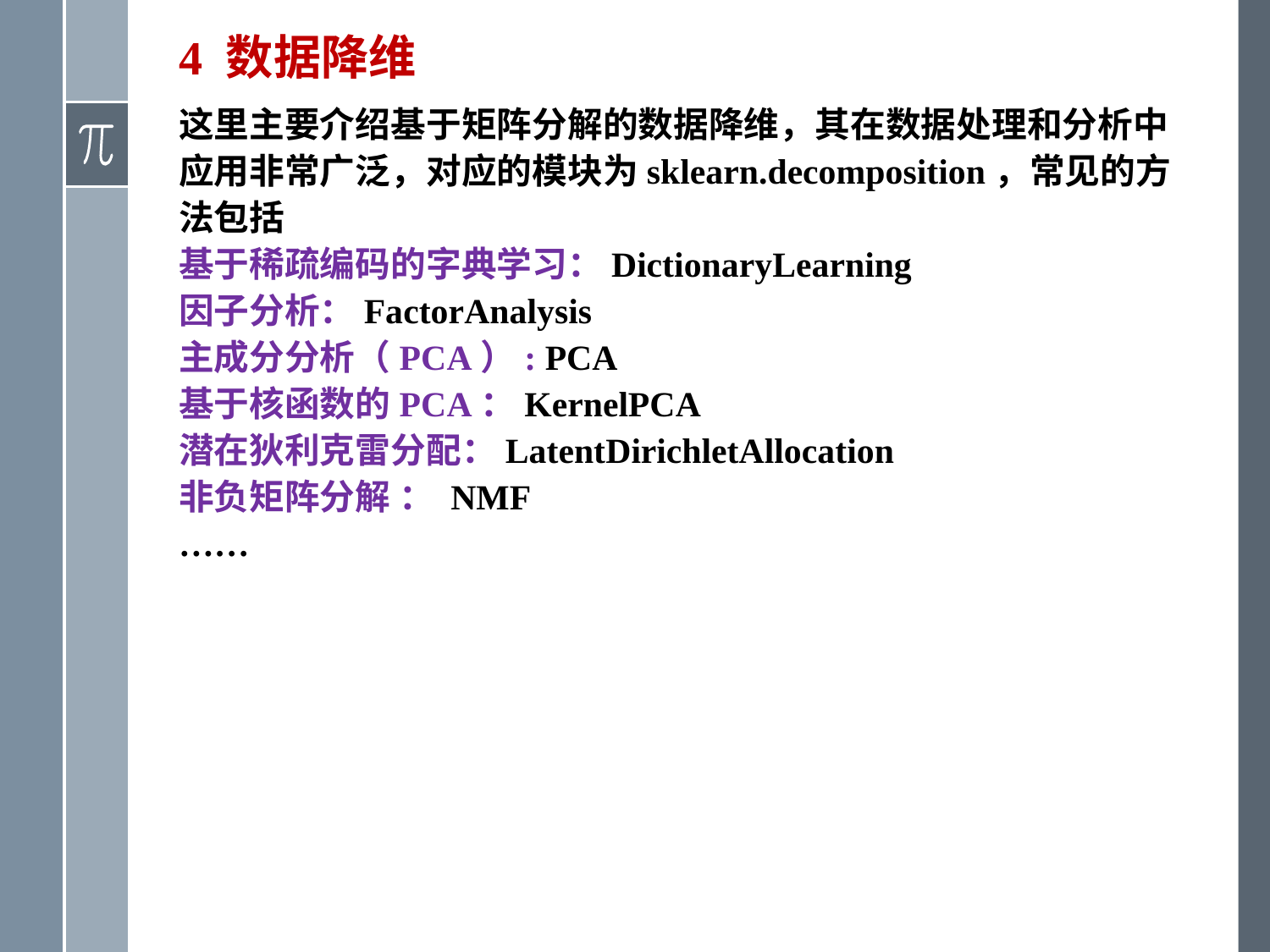

# 4 数据降维
这里主要介绍基于矩阵分解的数据降维，其在数据处理和分析中应用非常广泛，对应的模块为sklearn.decomposition，常见的方法包括
基于稀疏编码的字典学习：DictionaryLearning
因子分析：FactorAnalysis
主成分分析（PCA）: PCA
基于核函数的PCA：KernelPCA
潜在狄利克雷分配：LatentDirichletAllocation
非负矩阵分解 ： NMF
……